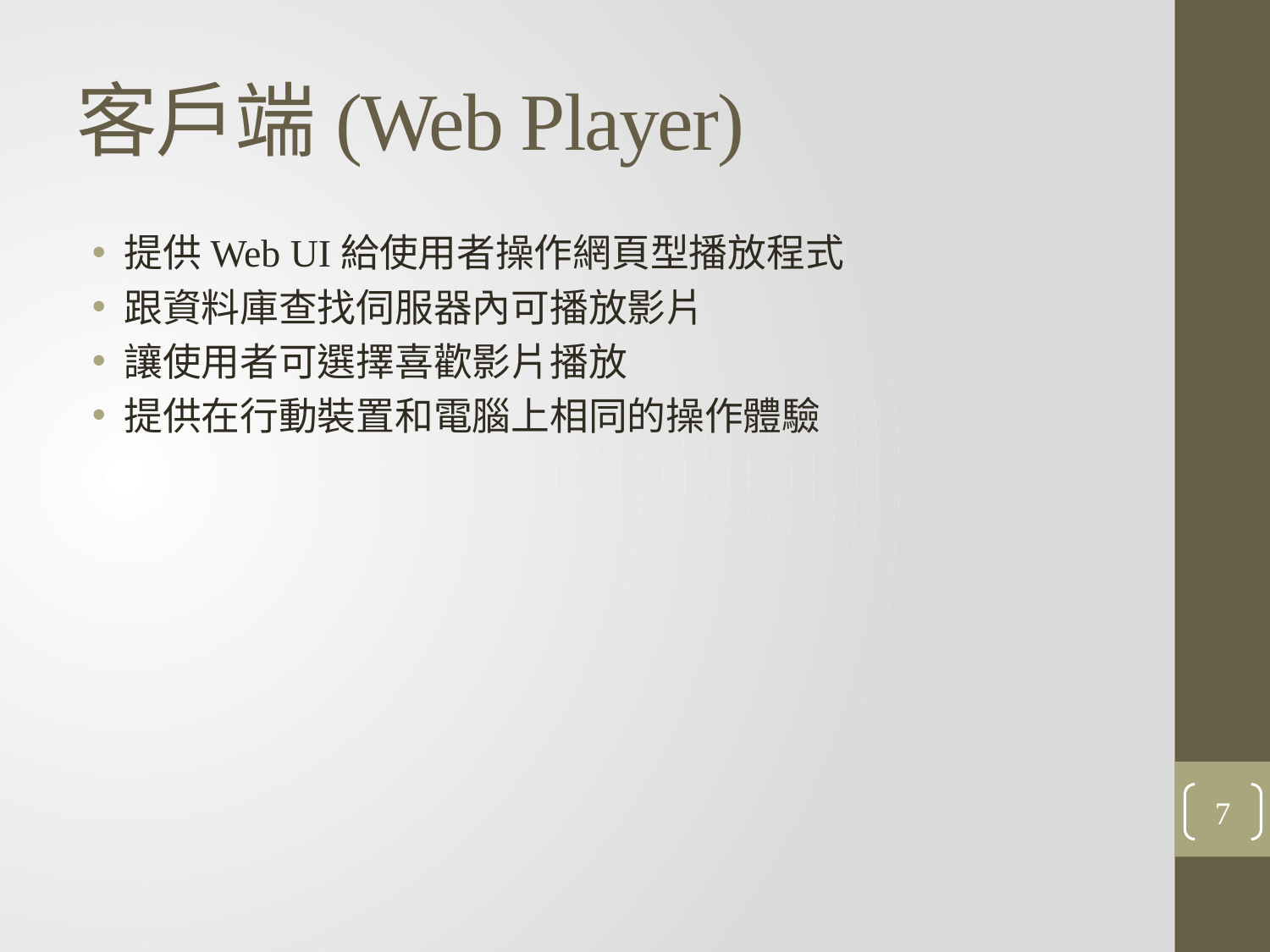

# 客戶端(Web Player)
提供Web UI給使用者操作網頁型播放程式
跟資料庫查找伺服器內可播放影片
讓使用者可選擇喜歡影片播放
提供在行動裝置和電腦上相同的操作體驗
7